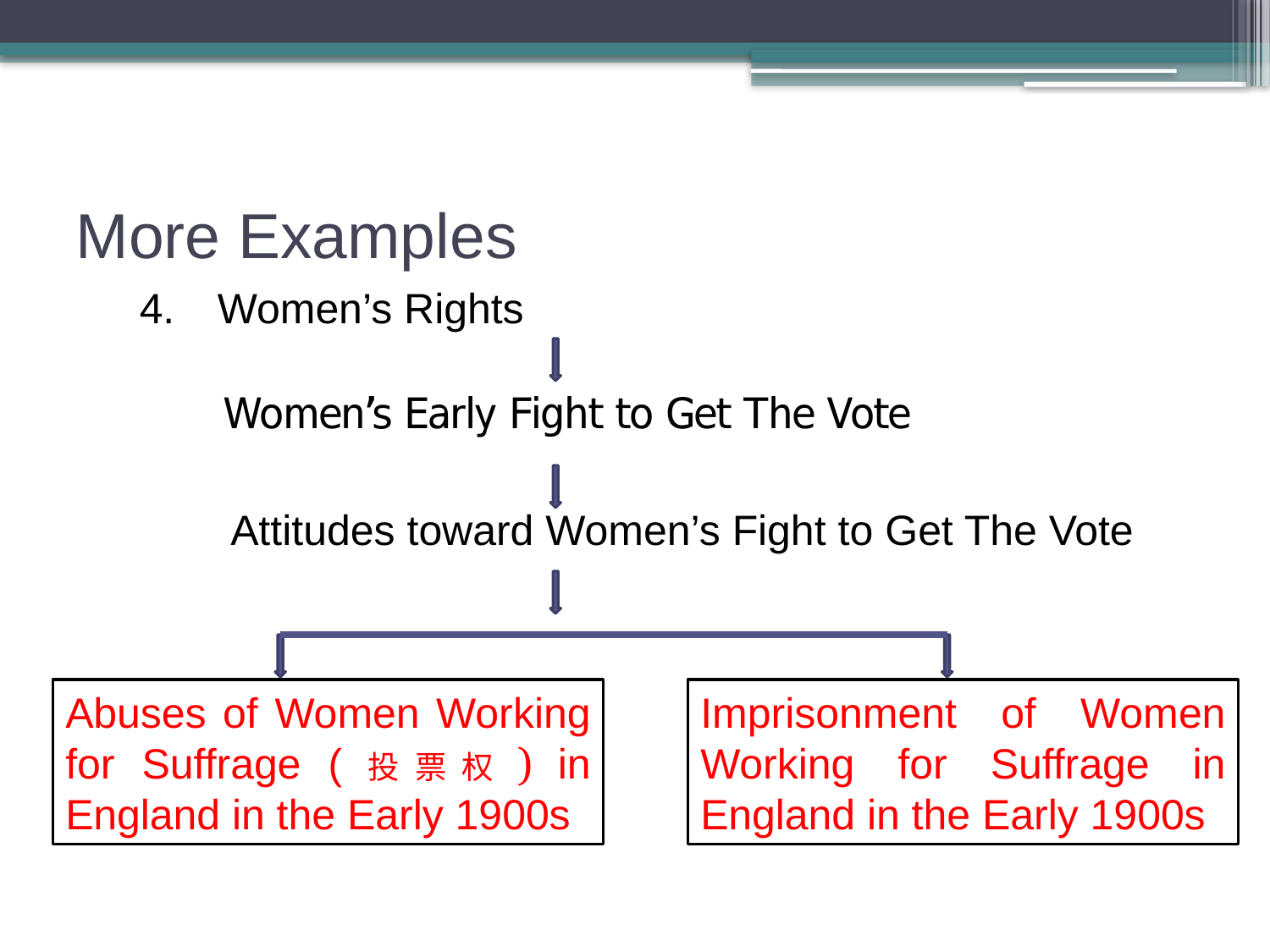

# More Examples
4.

Women’s Rights

Women’s Early Fight to Get The Vote

Attitudes toward Women’s Fight to Get The Vote

Abuses of Women Working for Suffrage (投票权) in England in the Early 1900s
Imprisonment of Women Working for Suffrage in England in the Early 1900s